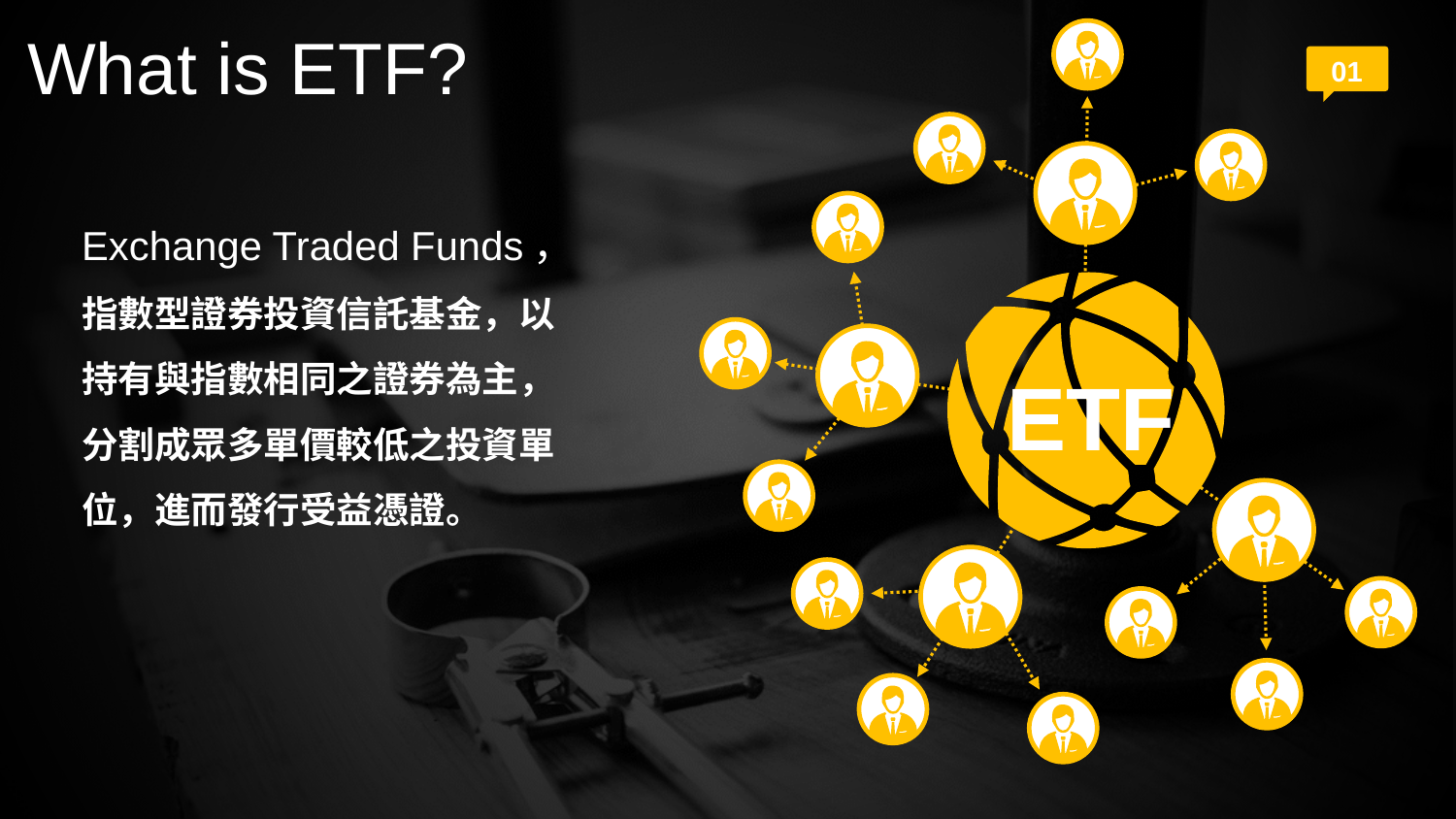

What is ETF?

01

Exchange Traded Funds，指數型證券投資信託基金，以持有與指數相同之證券為主，分割成眾多單價較低之投資單位，進而發行受益憑證。

ETF